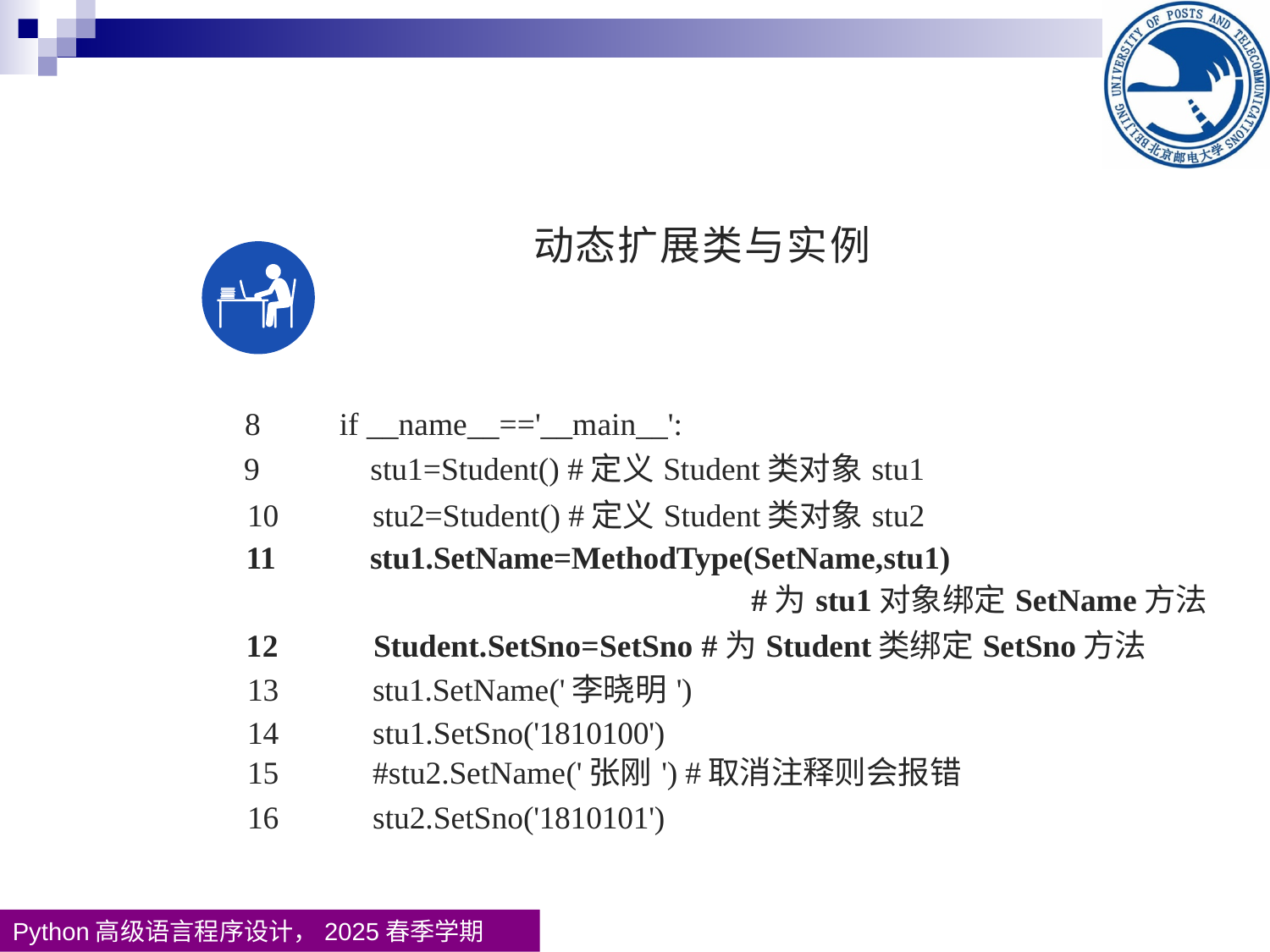

| 动态扩展类与实例 8 if \_\_name\_\_=='\_\_main\_\_': 9 stu1=Student() #定义Student类对象stu1 10 stu2=Student() #定义Student类对象stu2 11 stu1.SetName=MethodType(SetName,stu1) #为stu1对象绑定SetName方法 12 Student.SetSno=SetSno #为Student类绑定SetSno方法 13 stu1.SetName('李晓明') 14 stu1.SetSno('1810100') 15 #stu2.SetName('张刚') #取消注释则会报错 16 stu2.SetSno('1810101') |
| --- |